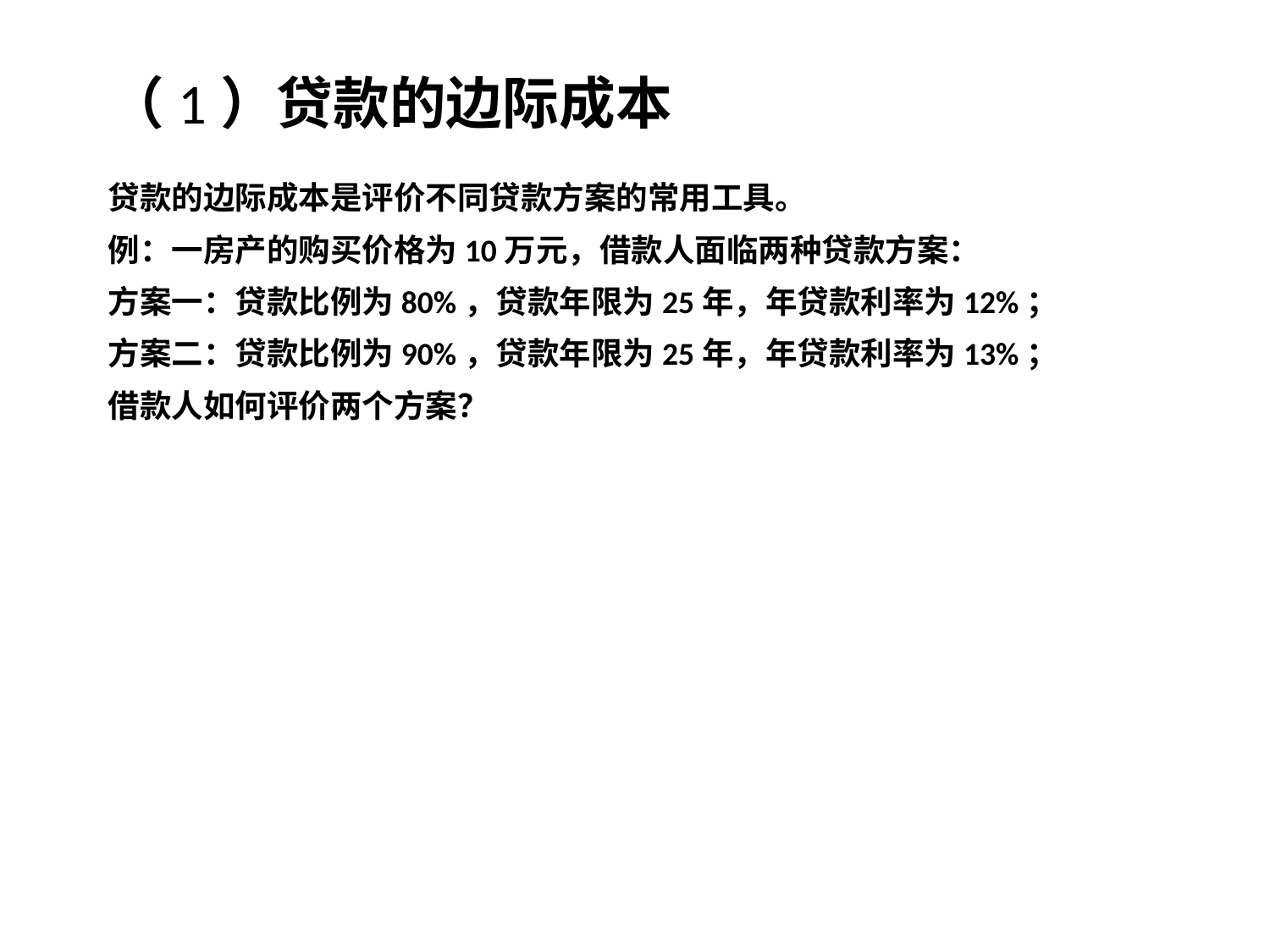

# （1）贷款的边际成本
贷款的边际成本是评价不同贷款方案的常用工具。
例：一房产的购买价格为10万元，借款人面临两种贷款方案：
方案一：贷款比例为80%，贷款年限为25年，年贷款利率为12%；
方案二：贷款比例为90%，贷款年限为25年，年贷款利率为13%；
借款人如何评价两个方案？